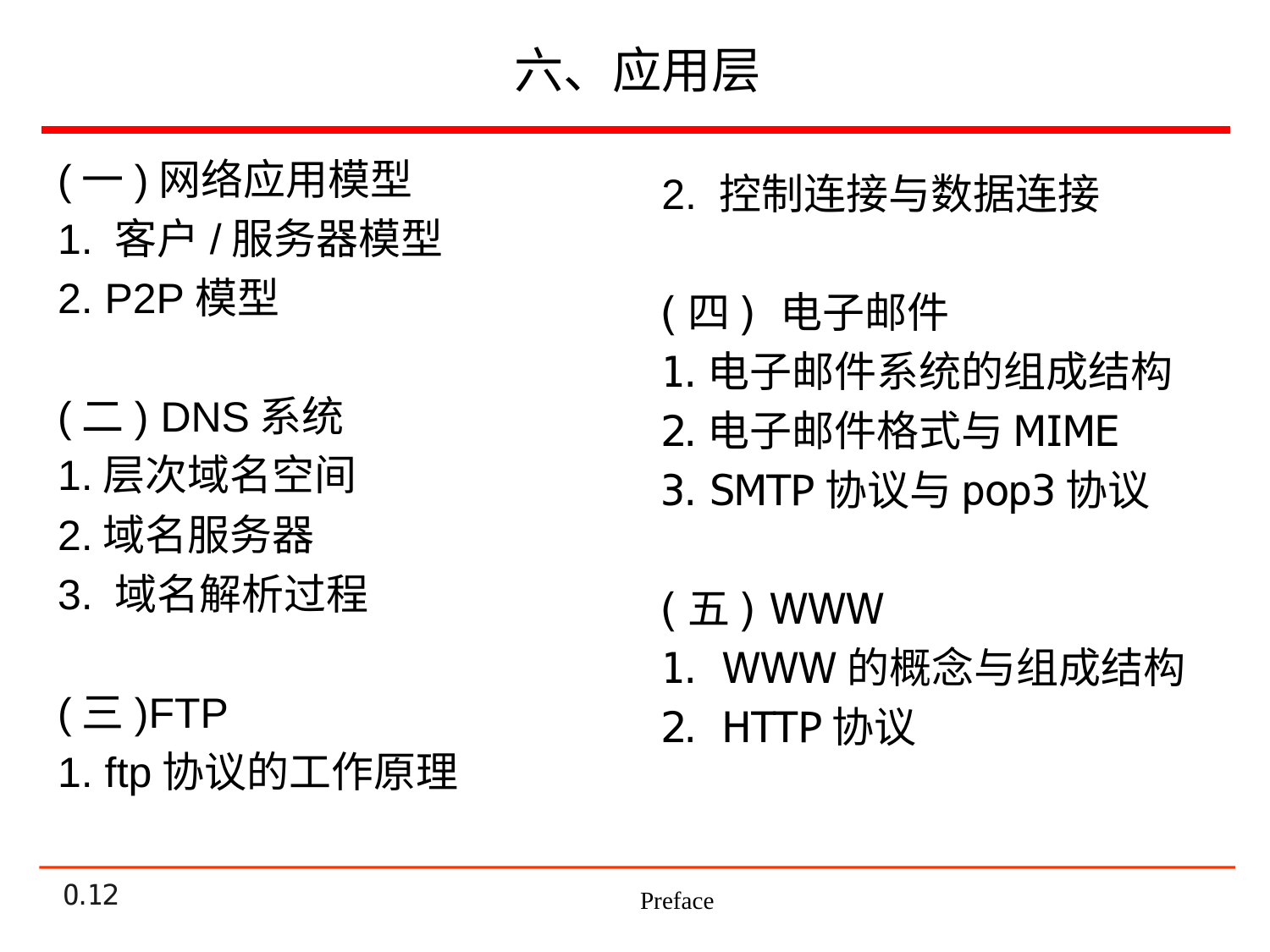

# 六、应用层
(一)网络应用模型
1. 客户/服务器模型
2. P2P模型

(二) DNS系统
1.层次域名空间
2.域名服务器
3. 域名解析过程

(三)FTP
1. ftp协议的工作原理
2. 控制连接与数据连接

(四) 电子邮件
1.电子邮件系统的组成结构
2.电子邮件格式与MIME
3. SMTP协议与pop3协议

(五) WWW
1.  WWW的概念与组成结构
2.  HTTP协议
Preface